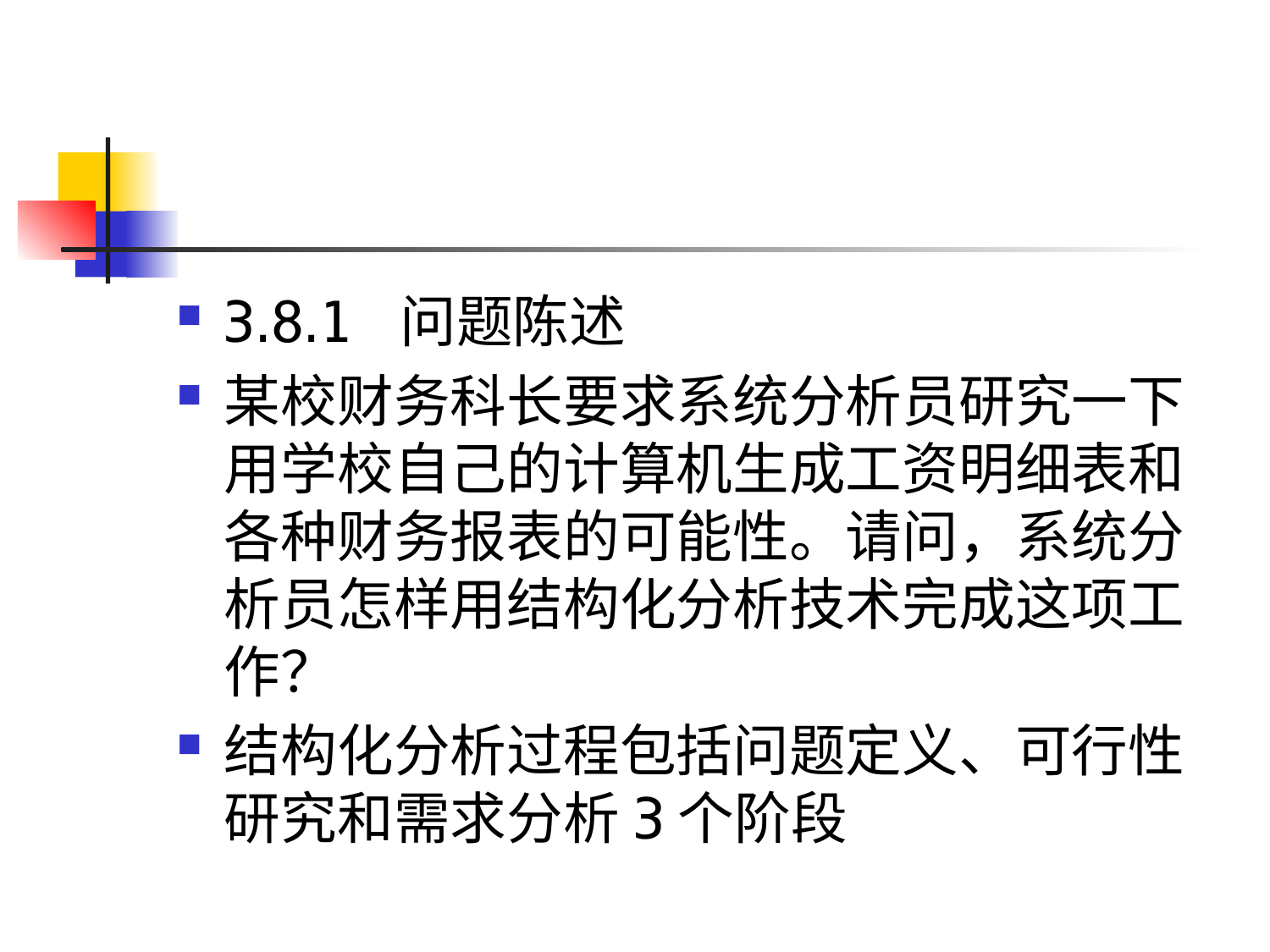

#
3.8.1  问题陈述
某校财务科长要求系统分析员研究一下用学校自己的计算机生成工资明细表和各种财务报表的可能性。请问，系统分析员怎样用结构化分析技术完成这项工作？
结构化分析过程包括问题定义、可行性研究和需求分析3个阶段